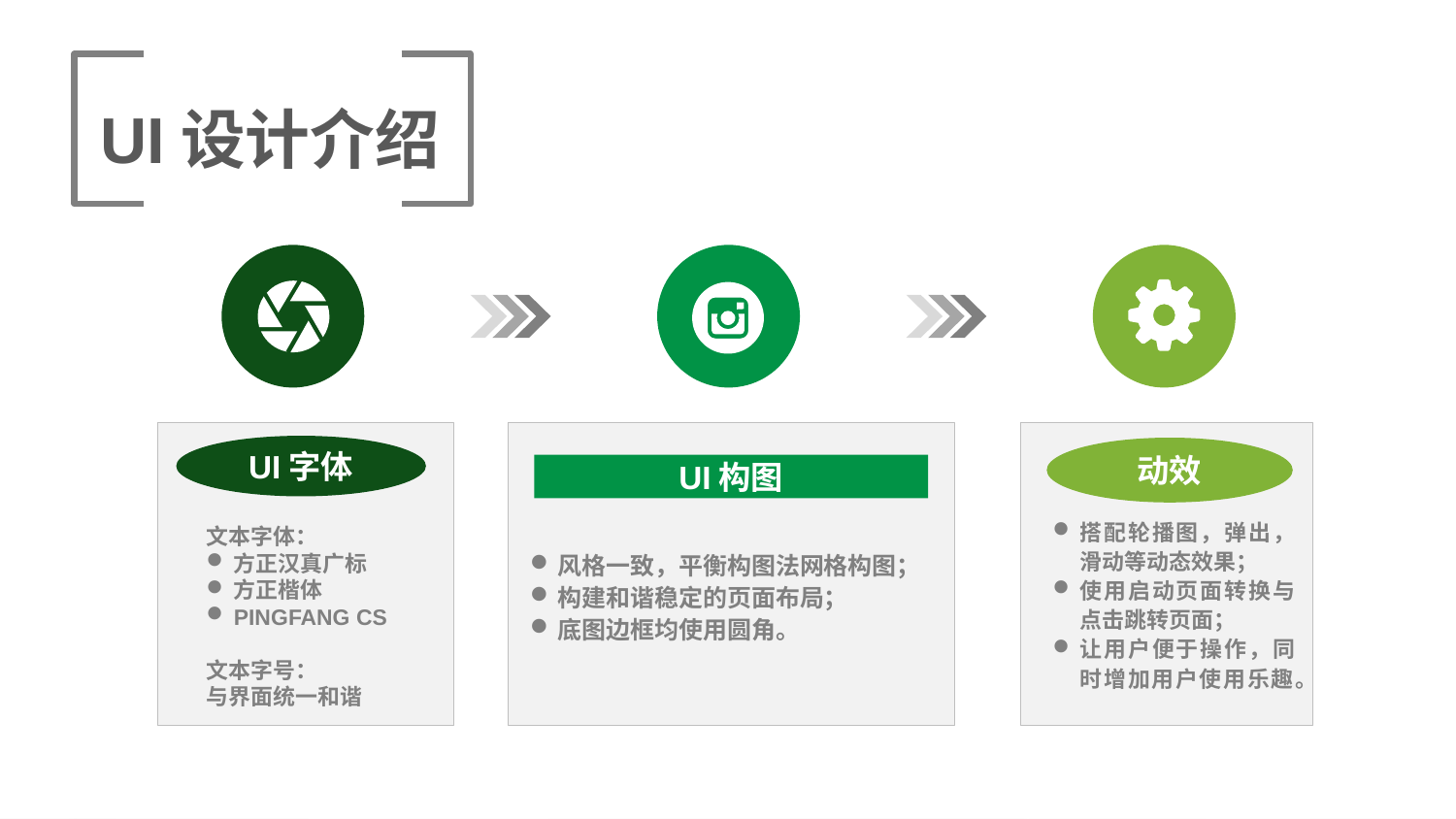

UI设计介绍

UI字体

UI构图
风格一致，平衡构图法网格构图；
构建和谐稳定的页面布局；
底图边框均使用圆角。

动效
搭配轮播图，弹出，滑动等动态效果；
使用启动页面转换与点击跳转页面；
让用户便于操作，同时增加用户使用乐趣。

文本字体：
方正汉真广标
方正楷体
PINGFANG CS

文本字号：
与界面统一和谐